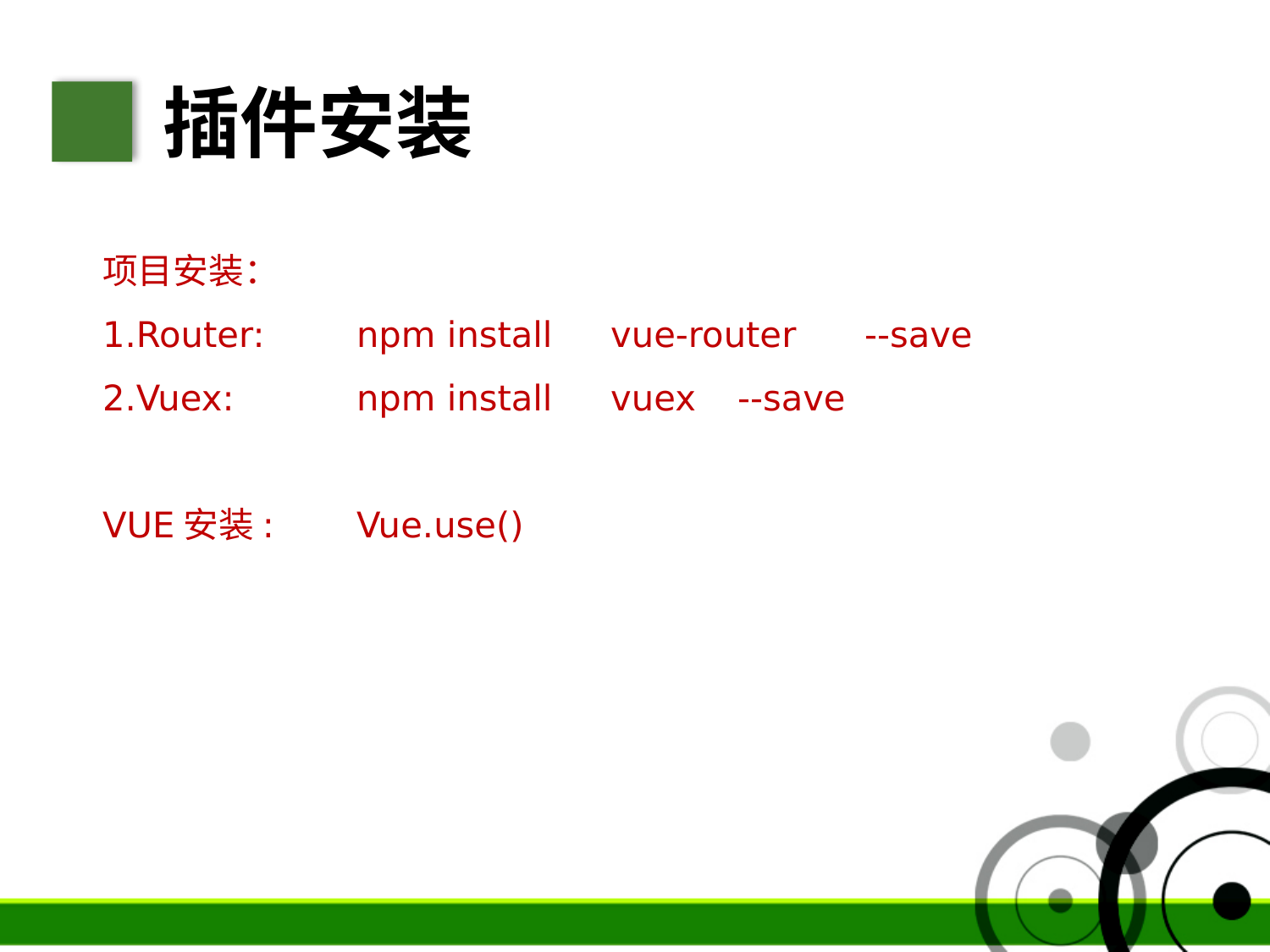

插件安装

项目安装：
1.Router:	npm install	vue-router	--save
2.Vuex:	npm install	vuex	--save

VUE安装:	Vue.use()